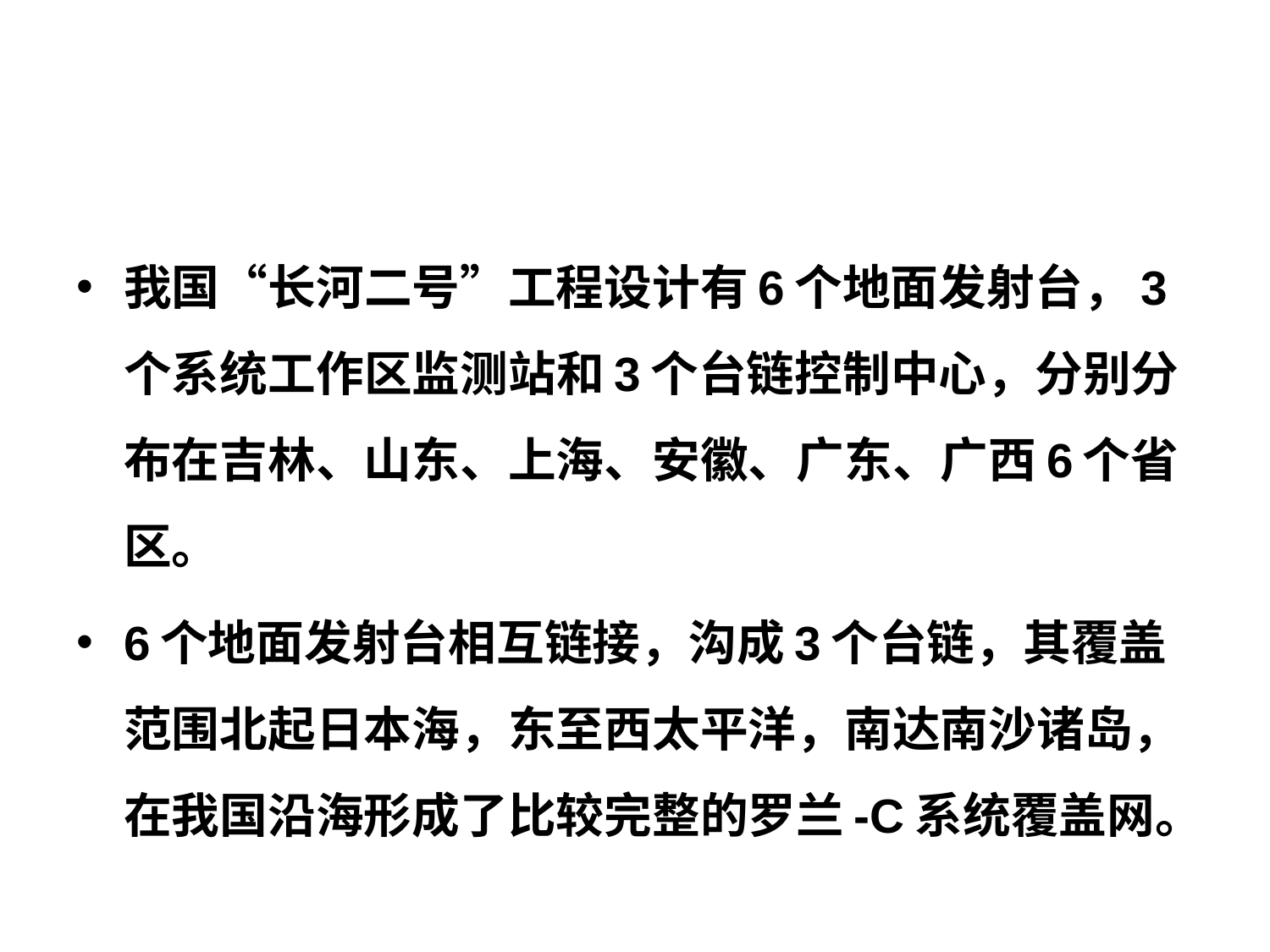

我国“长河二号”工程设计有6个地面发射台，3个系统工作区监测站和3个台链控制中心，分别分布在吉林、山东、上海、安徽、广东、广西6个省区。
6个地面发射台相互链接，沟成3个台链，其覆盖范围北起日本海，东至西太平洋，南达南沙诸岛，在我国沿海形成了比较完整的罗兰-C系统覆盖网。